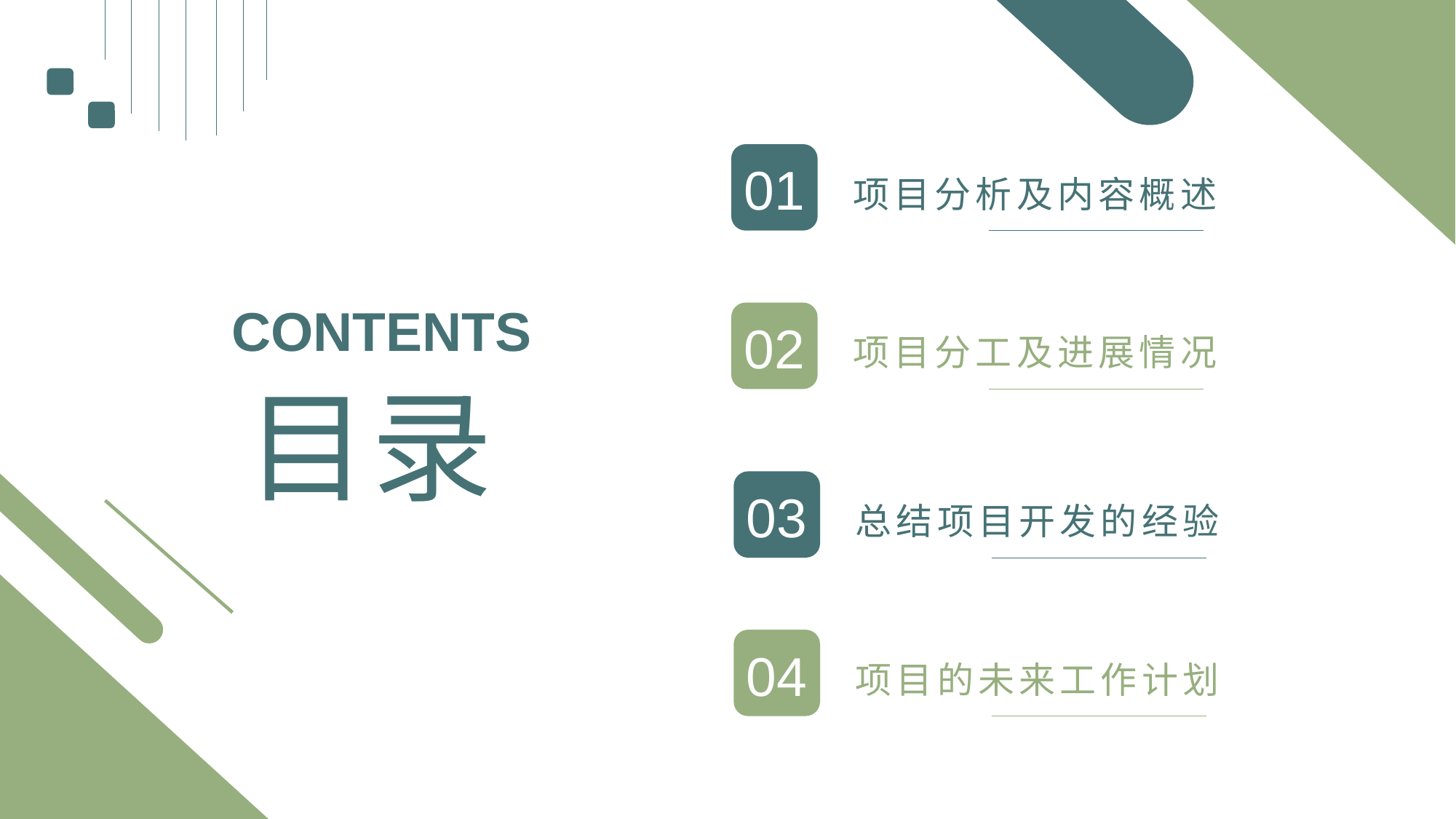

行业PPT模板http://www.1ppt.com/hangye/

01
项目分析及内容概述
CONTENTS

02
项目分工及进展情况
目录

03
总结项目开发的经验

04
项目的未来工作计划